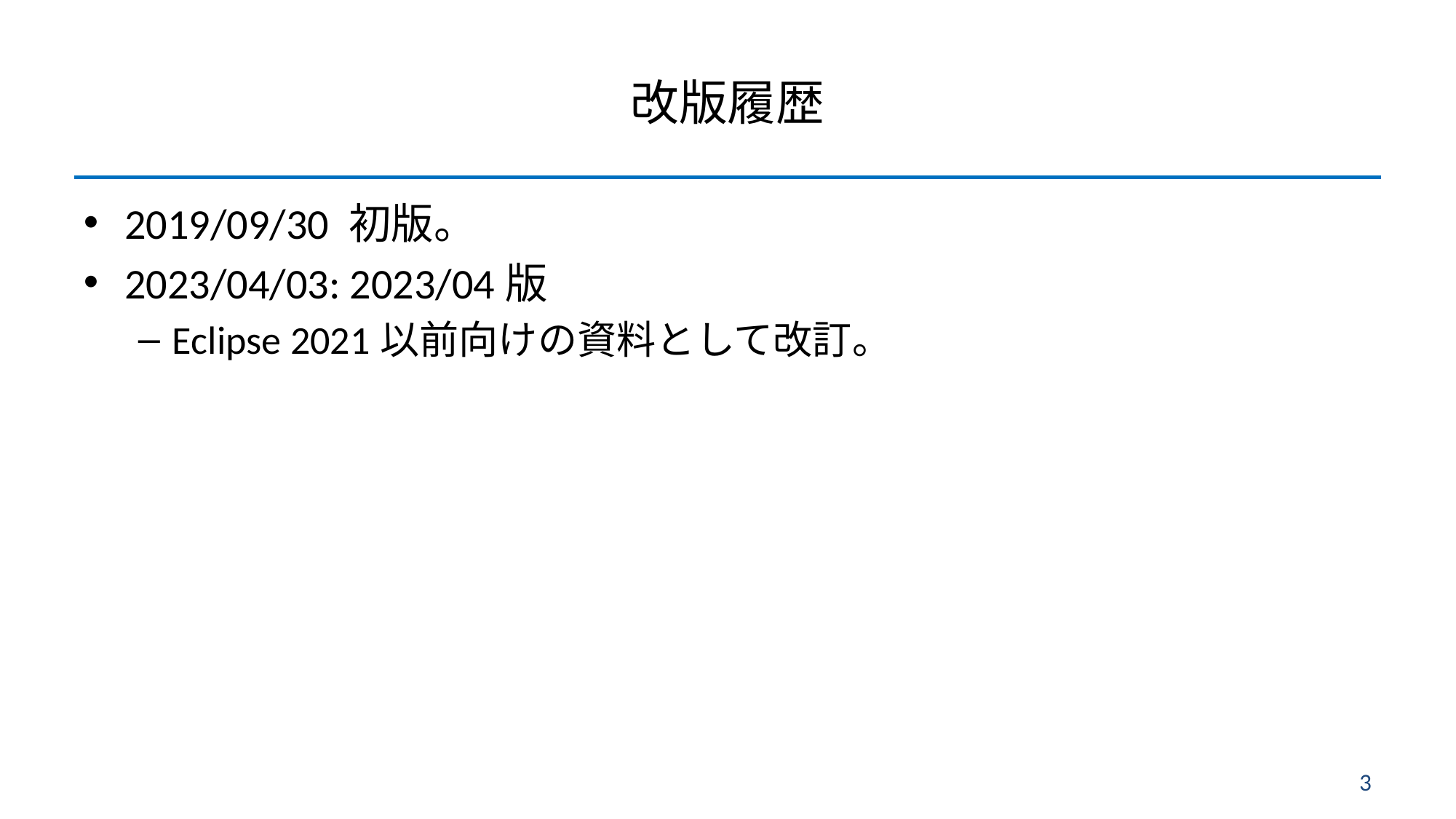

# 改版履歴
2019/09/30 初版。
2023/04/03: 2023/04版
Eclipse 2021以前向けの資料として改訂。
3